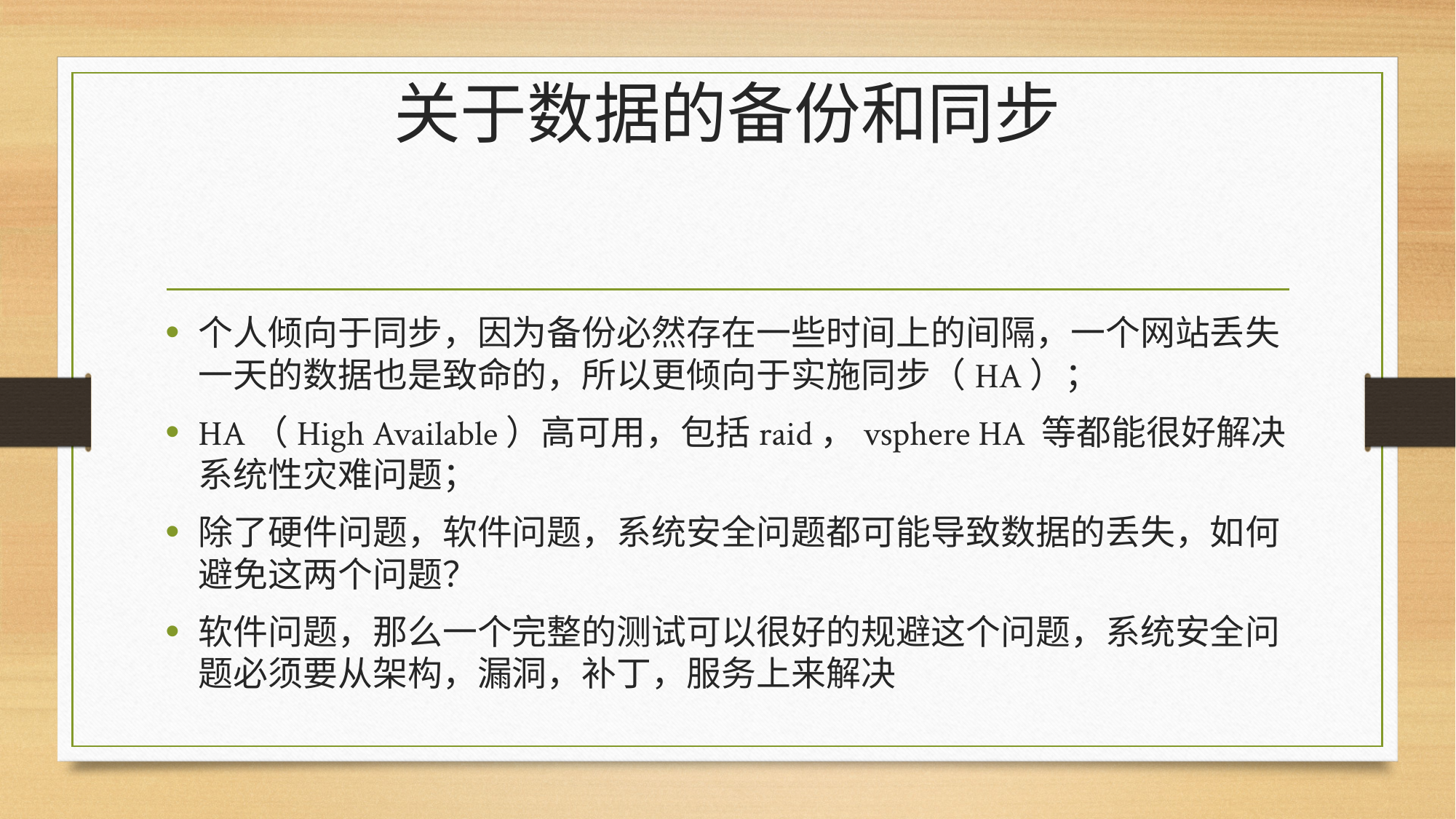

# 关于数据的备份和同步
个人倾向于同步，因为备份必然存在一些时间上的间隔，一个网站丢失一天的数据也是致命的，所以更倾向于实施同步（HA）；
HA（High Available）高可用，包括raid，vsphere HA 等都能很好解决系统性灾难问题；
除了硬件问题，软件问题，系统安全问题都可能导致数据的丢失，如何避免这两个问题？
软件问题，那么一个完整的测试可以很好的规避这个问题，系统安全问题必须要从架构，漏洞，补丁，服务上来解决